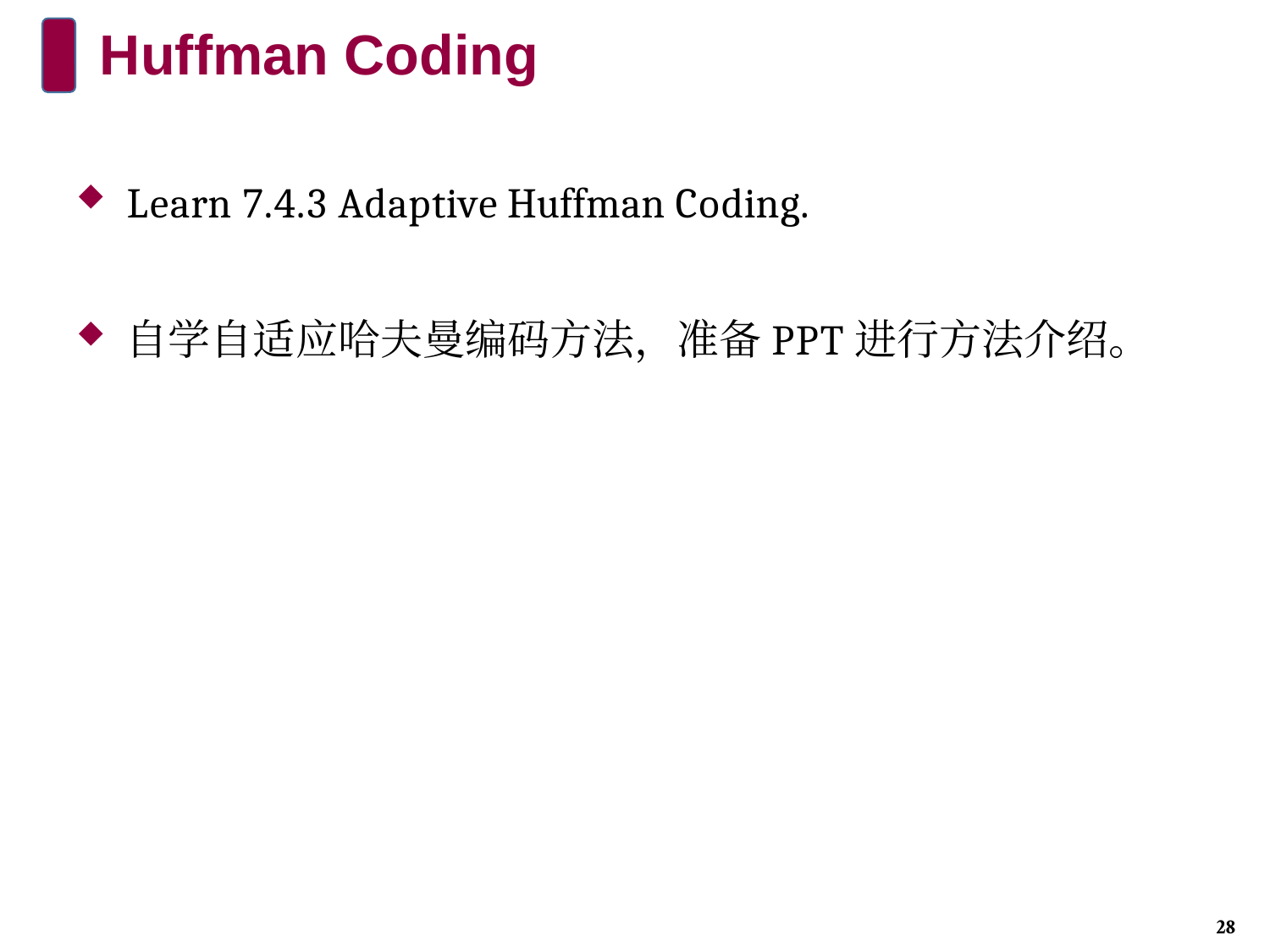

# Huffman Coding
Learn 7.4.3 Adaptive Huffman Coding.

自学自适应哈夫曼编码方法，准备PPT进行方法介绍。

28